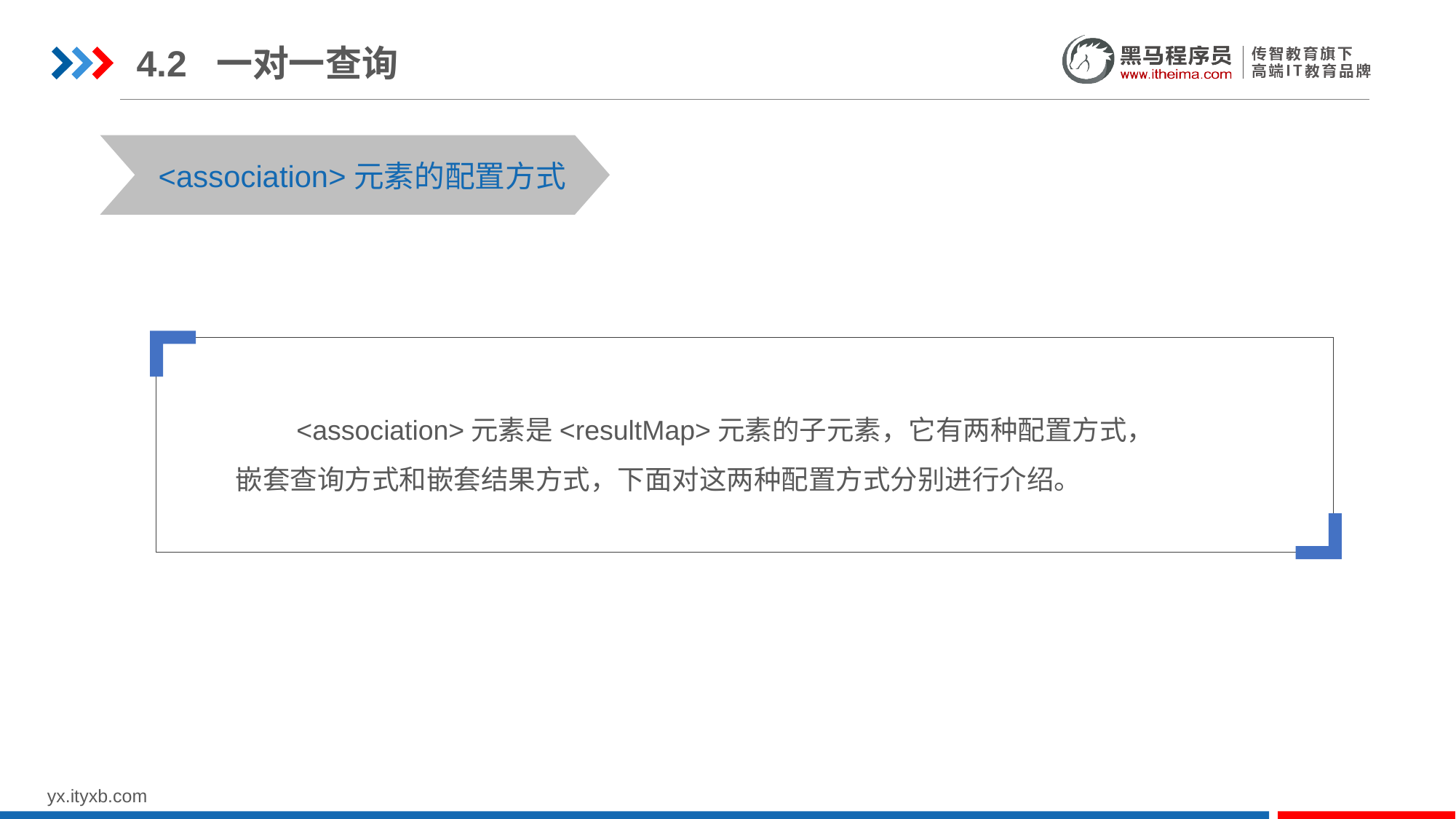

4.2  一对一查询

STEP  01
STEP  03
<association>元素的配置方式

        <association>元素是<resultMap>元素的子元素，它有两种配置方式，嵌套查询方式和嵌套结果方式，下面对这两种配置方式分别进行介绍。